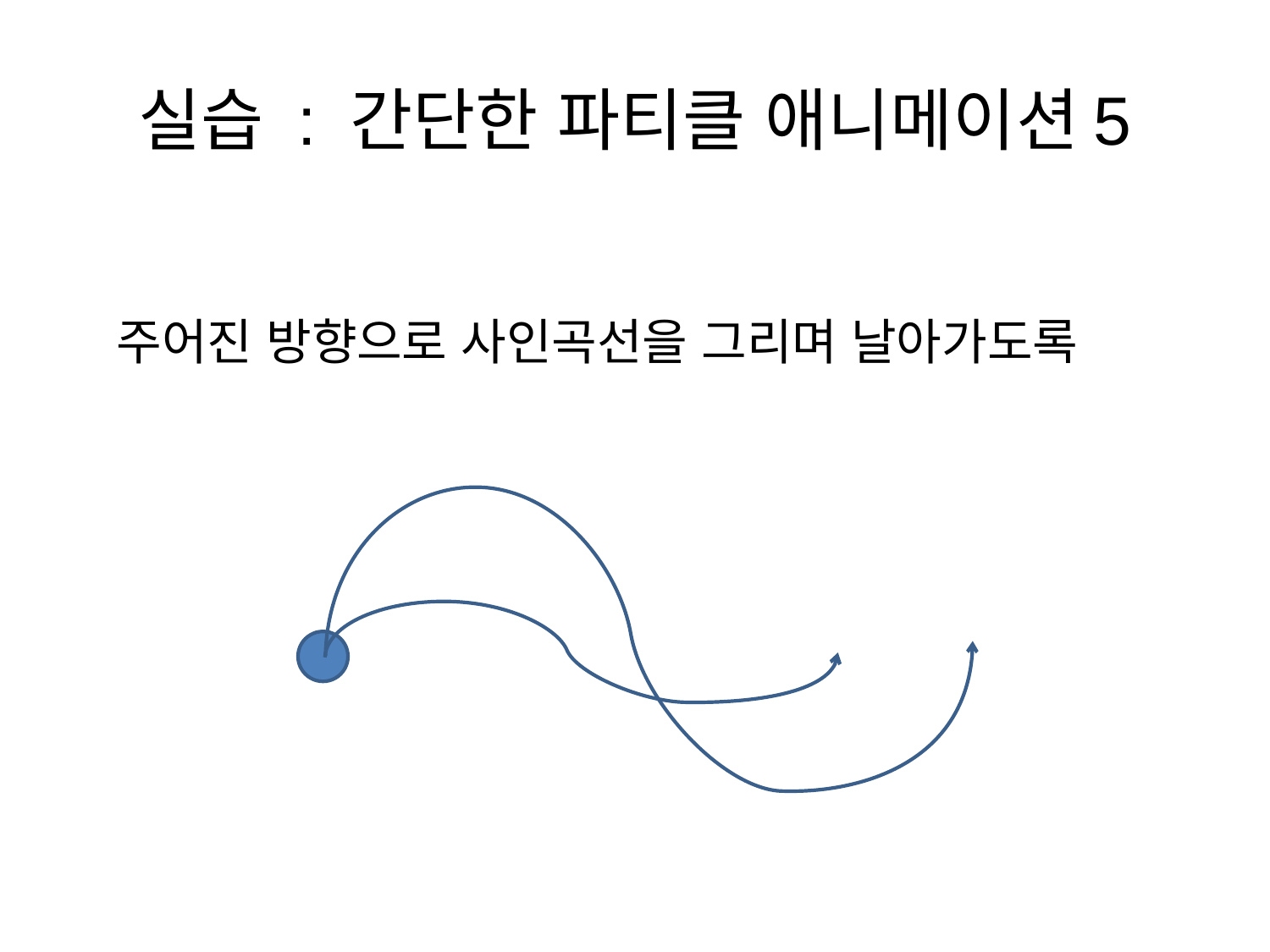

# 실습 : 간단한 파티클 애니메이션5
주어진 방향으로 사인곡선을 그리며 날아가도록